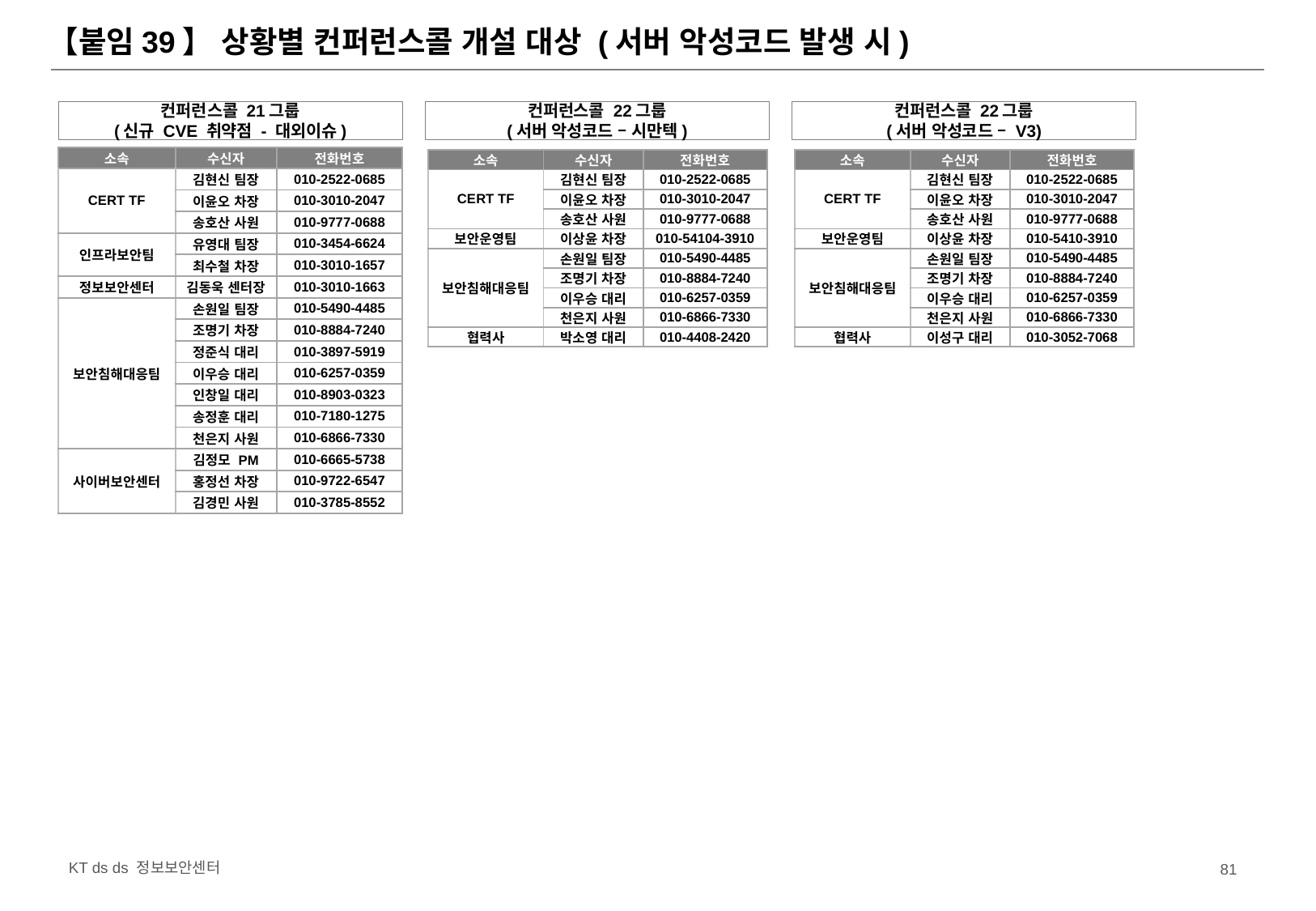

【붙임39】 상황별 컨퍼런스콜 개설 대상 (서버 악성코드 발생 시)
컨퍼런스콜 21그룹
(신규 CVE 취약점 - 대외이슈)
컨퍼런스콜 22그룹
(서버 악성코드 – 시만텍)
컨퍼런스콜 22그룹
(서버 악성코드 – V3)
| 소속 | 수신자 | 전화번호 |
| --- | --- | --- |
| CERT TF | 김현신 팀장 | 010-2522-0685 |
|  | 이윤오 차장 | 010-3010-2047 |
|  | 송호산 사원 | 010-9777-0688 |
| 인프라보안팀 | 유영대 팀장 | 010-3454-6624 |
|  | 최수철 차장 | 010-3010-1657 |
| 정보보안센터 | 김동욱 센터장 | 010-3010-1663 |
| 보안침해대응팀 | 손원일 팀장 | 010-5490-4485 |
|  | 조명기 차장 | 010-8884-7240 |
|  | 정준식 대리 | 010-3897-5919 |
|  | 이우승 대리 | 010-6257-0359 |
|  | 인창일 대리 | 010-8903-0323 |
|  | 송정훈 대리 | 010-7180-1275 |
|  | 천은지 사원 | 010-6866-7330 |
| 사이버보안센터 | 김정모 PM | 010-6665-5738 |
|  | 홍정선 차장 | 010-9722-6547 |
|  | 김경민 사원 | 010-3785-8552 |
| 소속 | 수신자 | 전화번호 |
| --- | --- | --- |
| CERT TF | 김현신 팀장 | 010-2522-0685 |
|  | 이윤오 차장 | 010-3010-2047 |
|  | 송호산 사원 | 010-9777-0688 |
| 보안운영팀 | 이상윤 차장 | 010-5410-3910 |
| 보안침해대응팀 | 손원일 팀장 | 010-5490-4485 |
|  | 조명기 차장 | 010-8884-7240 |
|  | 이우승 대리 | 010-6257-0359 |
|  | 천은지 사원 | 010-6866-7330 |
| 협력사 | 이성구 대리 | 010-3052-7068 |
| 소속 | 수신자 | 전화번호 |
| --- | --- | --- |
| CERT TF | 김현신 팀장 | 010-2522-0685 |
|  | 이윤오 차장 | 010-3010-2047 |
|  | 송호산 사원 | 010-9777-0688 |
| 보안운영팀 | 이상윤 차장 | 010-54104-3910 |
| 보안침해대응팀 | 손원일 팀장 | 010-5490-4485 |
|  | 조명기 차장 | 010-8884-7240 |
|  | 이우승 대리 | 010-6257-0359 |
|  | 천은지 사원 | 010-6866-7330 |
| 협력사 | 박소영 대리 | 010-4408-2420 |
81